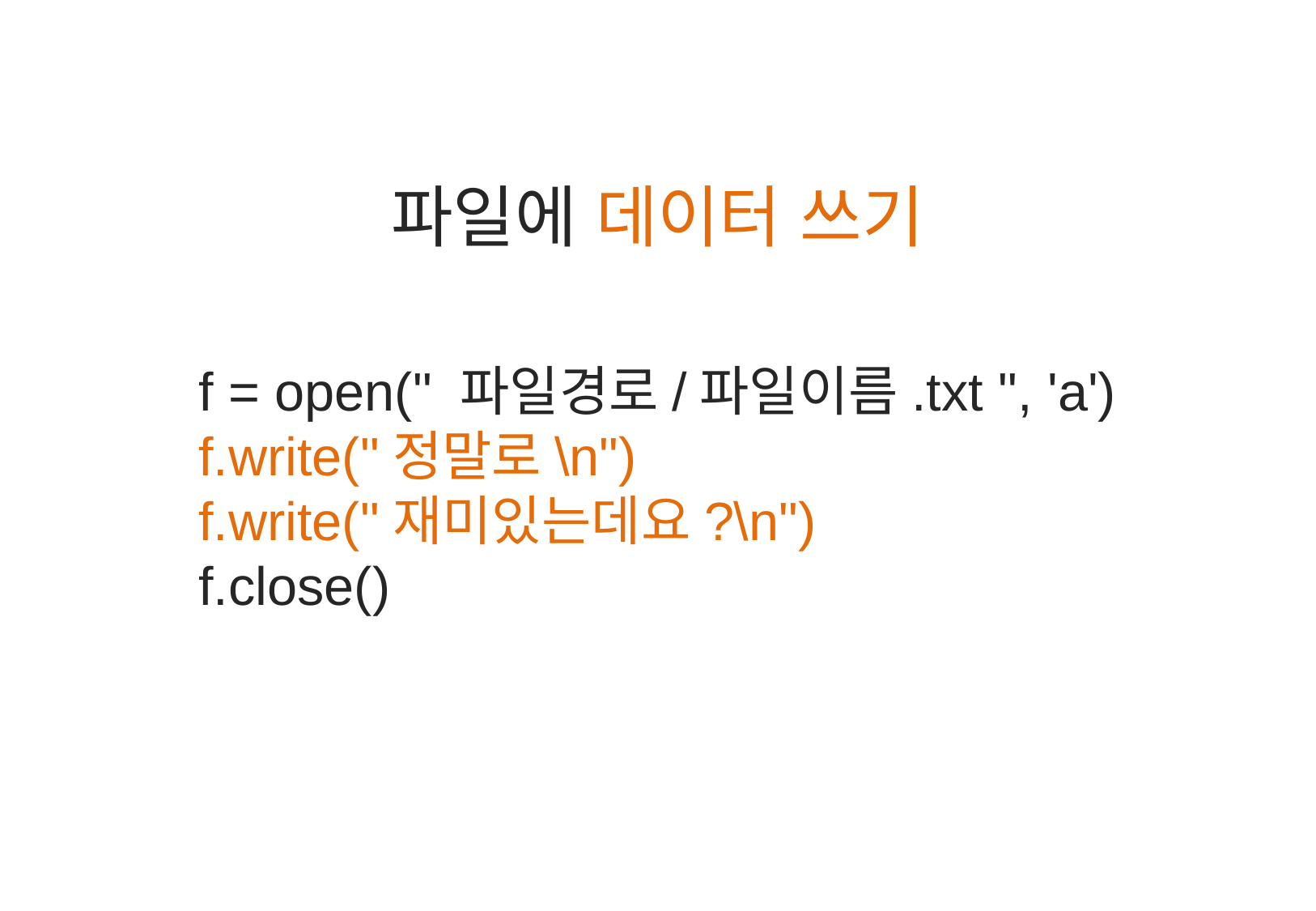

파일에 데이터 쓰기
f = open(" 파일경로/파일이름.txt ", 'a')
f.write("정말로\n")
f.write("재미있는데요?\n")
f.close()